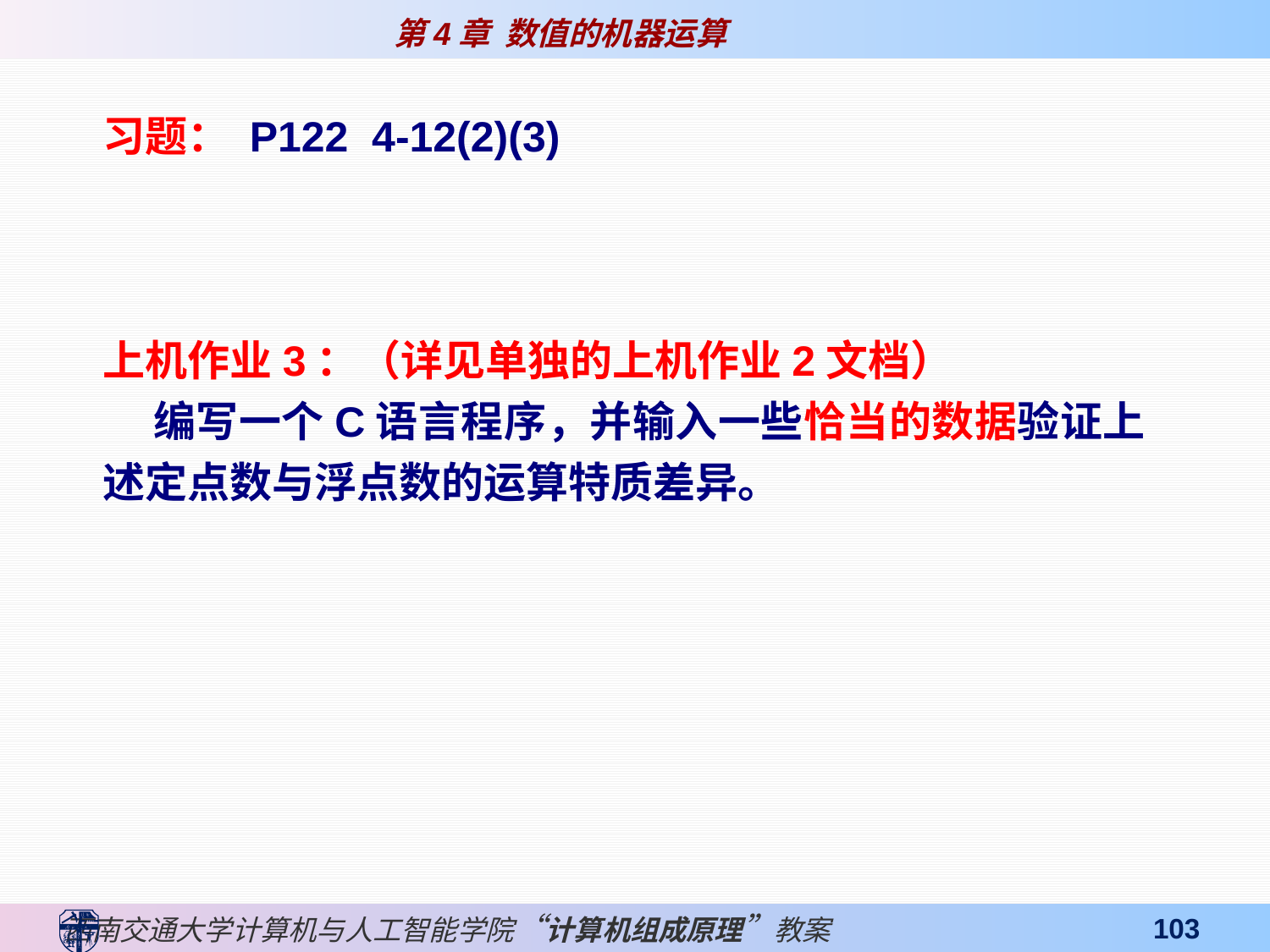

习题： P122  4-12(2)(3)
上机作业3：（详见单独的上机作业2文档）
    编写一个C语言程序，并输入一些恰当的数据验证上述定点数与浮点数的运算特质差异。